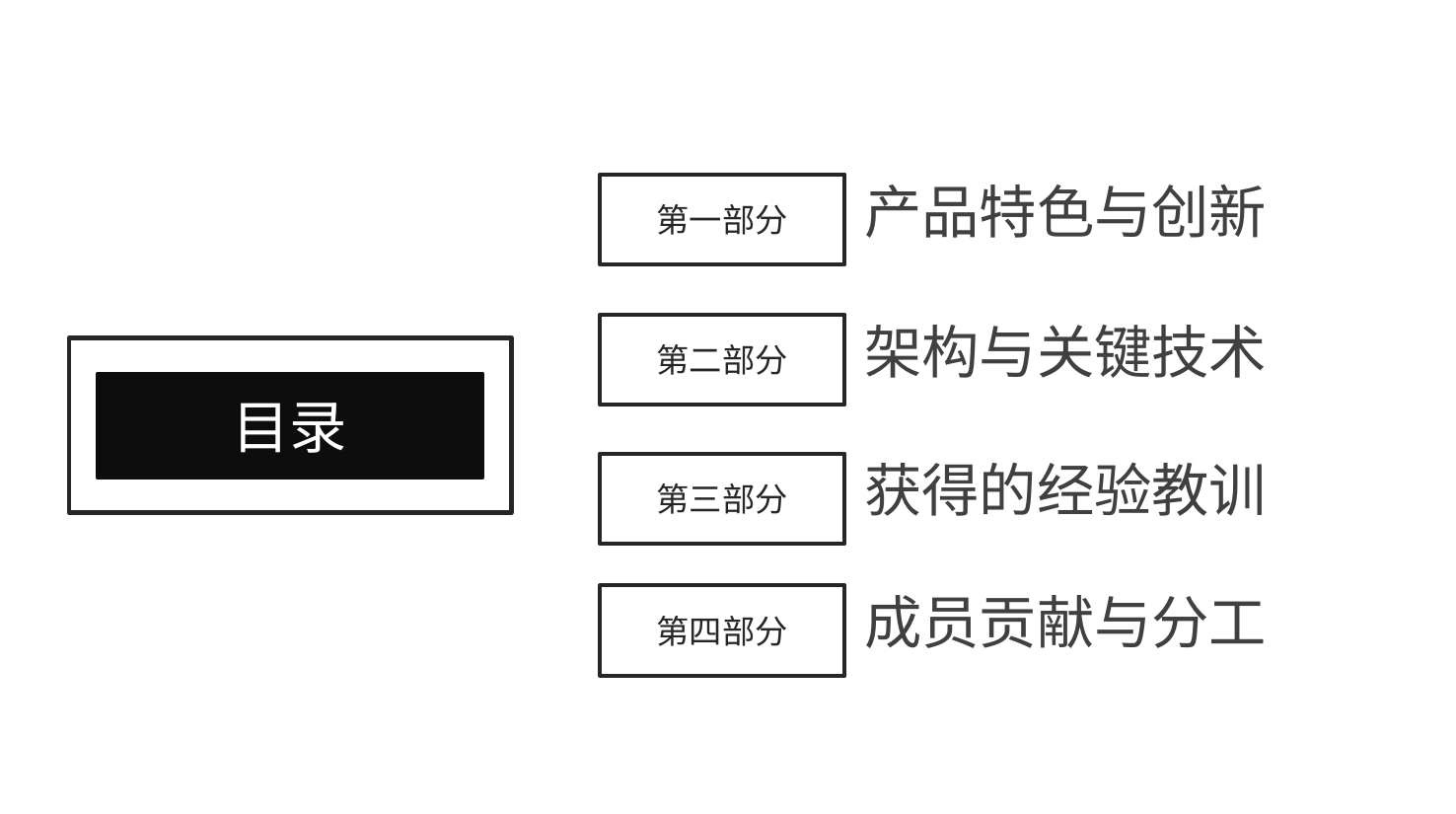

产品特色与创新

第一部分
架构与关键技术

第二部分

目录
获得的经验教训

第三部分
成员贡献与分工

第四部分